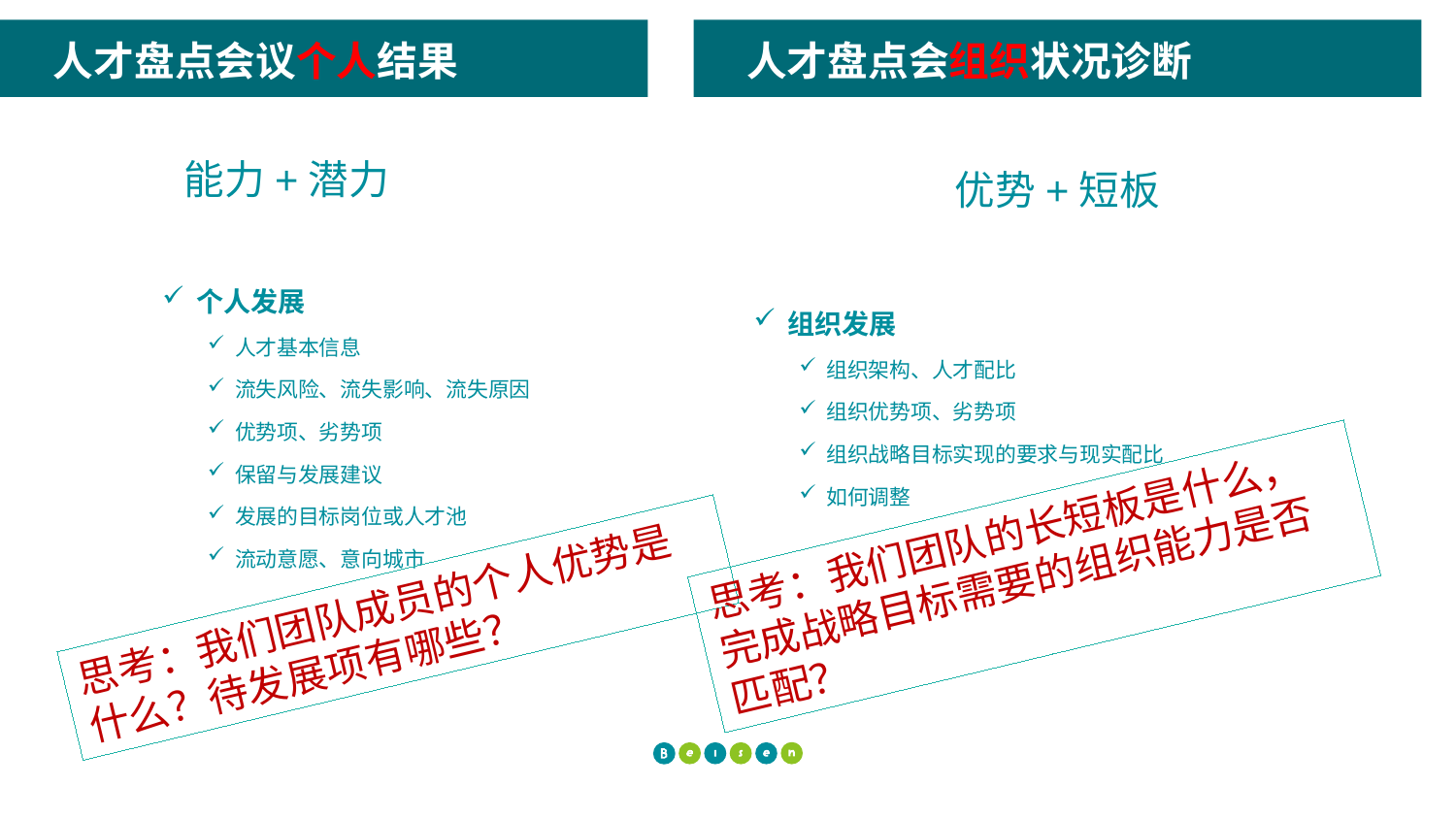

人才盘点会组织状况诊断
   人才盘点会议个人结果
能力+潜力
优势+短板
个人发展
人才基本信息
流失风险、流失影响、流失原因
优势项、劣势项
保留与发展建议
发展的目标岗位或人才池
流动意愿、意向城市

组织发展
组织架构、人才配比
组织优势项、劣势项
组织战略目标实现的要求与现实配比
如何调整
思考：我们团队的长短板是什么，完成战略目标需要的组织能力是否匹配？
思考：我们团队成员的个人优势是什么？待发展项有哪些？